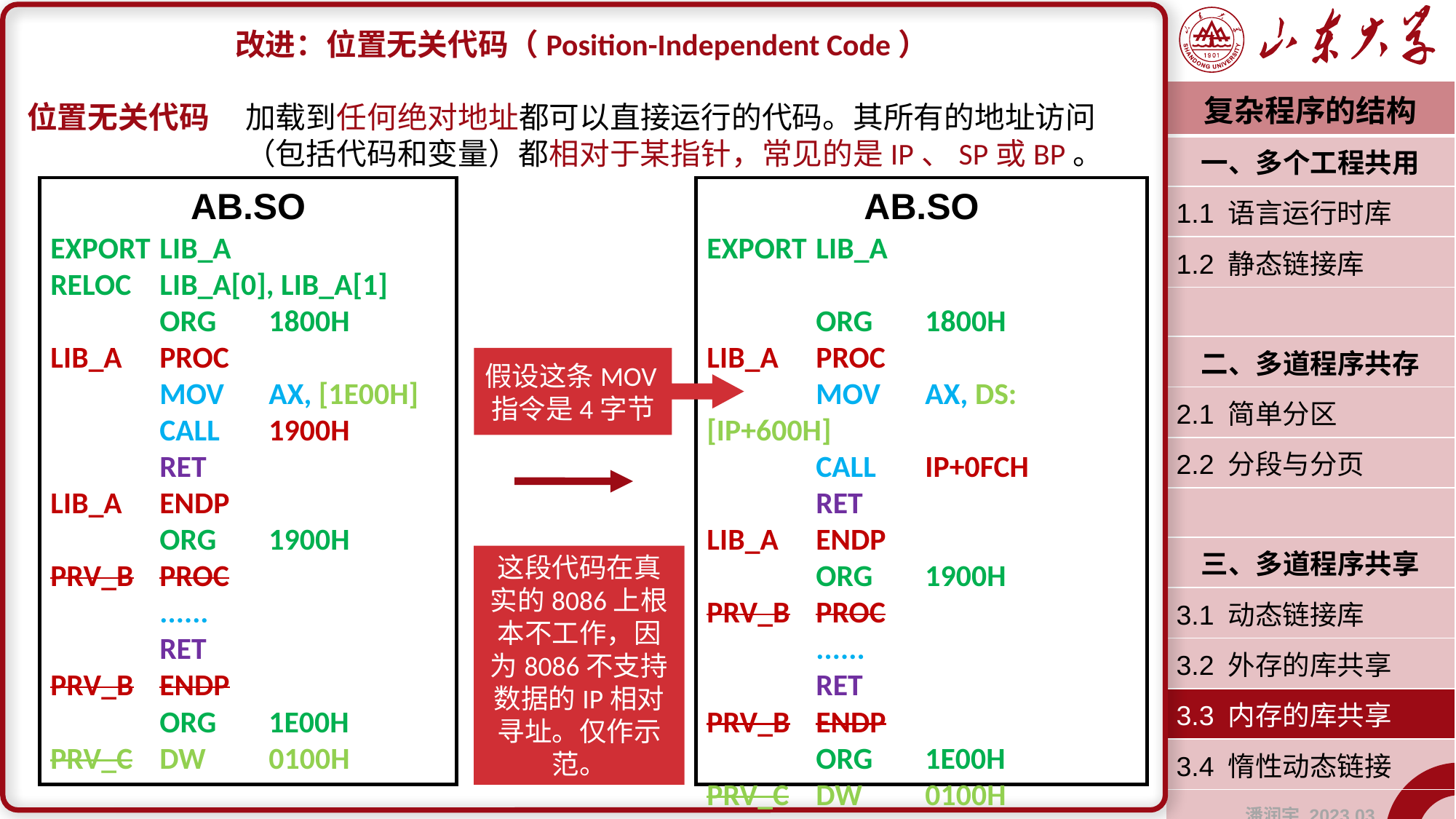

改进：位置无关代码（Position-Independent Code）

位置无关代码	加载到任何绝对地址都可以直接运行的代码。其所有的地址访问			（包括代码和变量）都相对于某指针，常见的是IP、SP或BP。
| 复杂程序的结构 |
| --- |
| 一、多个工程共用 |
| 1.1 语言运行时库 |
| 1.2 静态链接库 |
|  |
| 二、多道程序共存 |
| 2.1 简单分区 |
| 2.2 分段与分页 |
|  |
| 三、多道程序共享 |
| 3.1 动态链接库 |
| 3.2 外存的库共享 |
| 3.3 内存的库共享 |
| 3.4 惰性动态链接 |
| 潘润宇 2023.03 |
AB.SO
AB.SO
EXPORT	LIB_A
RELOC	LIB_A[0], LIB_A[1]
	ORG	1800H
LIB_A	PROC
	MOV	AX, [1E00H]
	CALL	1900H
	RET
LIB_A	ENDP
	ORG	1900H
PRV_B	PROC
	......
	RET
PRV_B	ENDP
	ORG	1E00H
PRV_C	DW	0100H
EXPORT	LIB_A

	ORG	1800H
LIB_A	PROC
	MOV	AX, DS:[IP+600H]
	CALL	IP+0FCH
	RET
LIB_A	ENDP
	ORG	1900H
PRV_B	PROC
	......
	RET
PRV_B	ENDP
	ORG	1E00H
PRV_C	DW	0100H
假设这条MOV指令是4字节
这段代码在真实的8086上根本不工作，因为8086不支持数据的IP相对寻址。仅作示范。